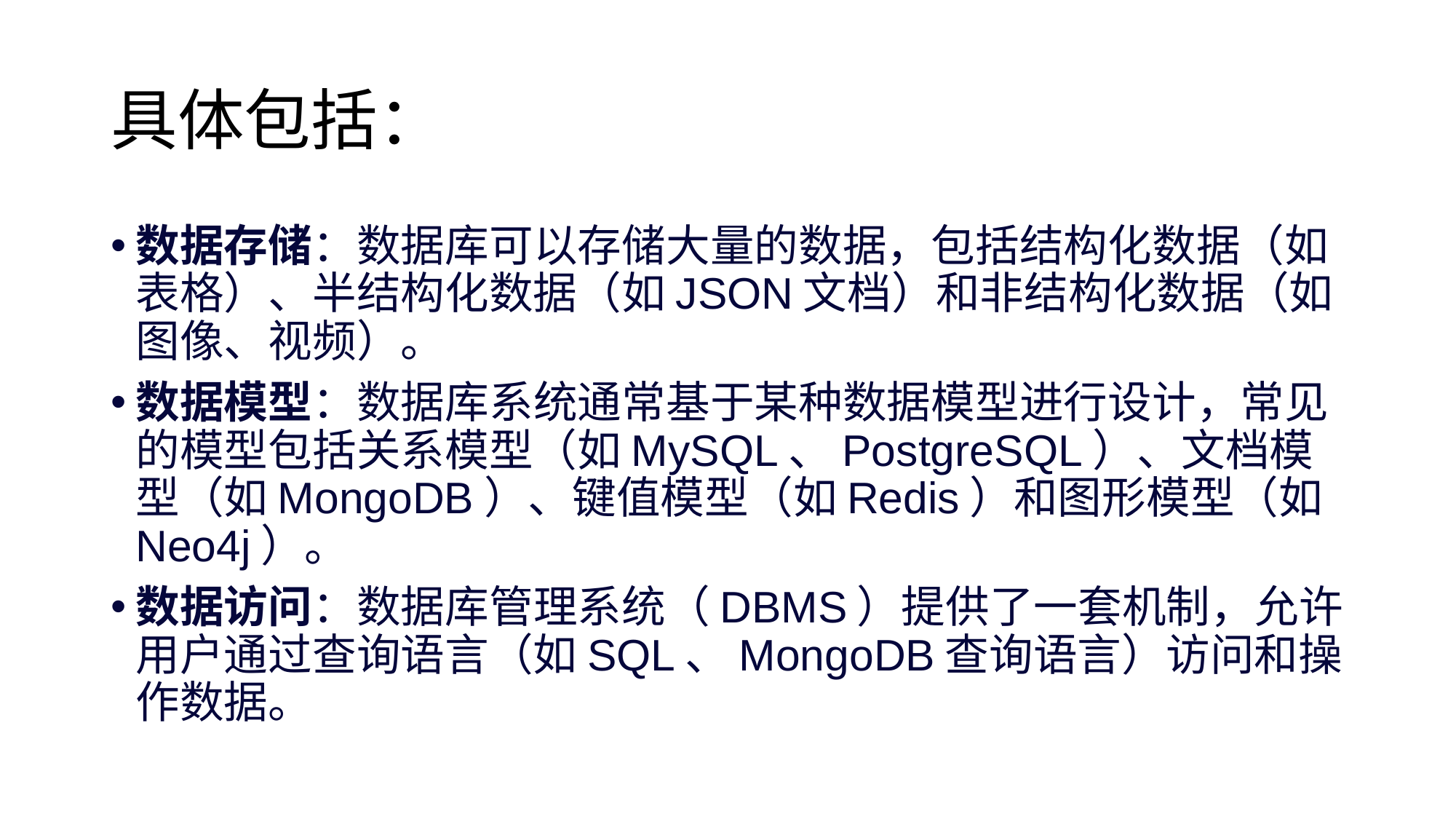

# 具体包括：
数据存储：数据库可以存储大量的数据，包括结构化数据（如表格）、半结构化数据（如JSON文档）和非结构化数据（如图像、视频）。
数据模型：数据库系统通常基于某种数据模型进行设计，常见的模型包括关系模型（如MySQL、PostgreSQL）、文档模型（如MongoDB）、键值模型（如Redis）和图形模型（如Neo4j）。
数据访问：数据库管理系统（DBMS）提供了一套机制，允许用户通过查询语言（如SQL、MongoDB查询语言）访问和操作数据。